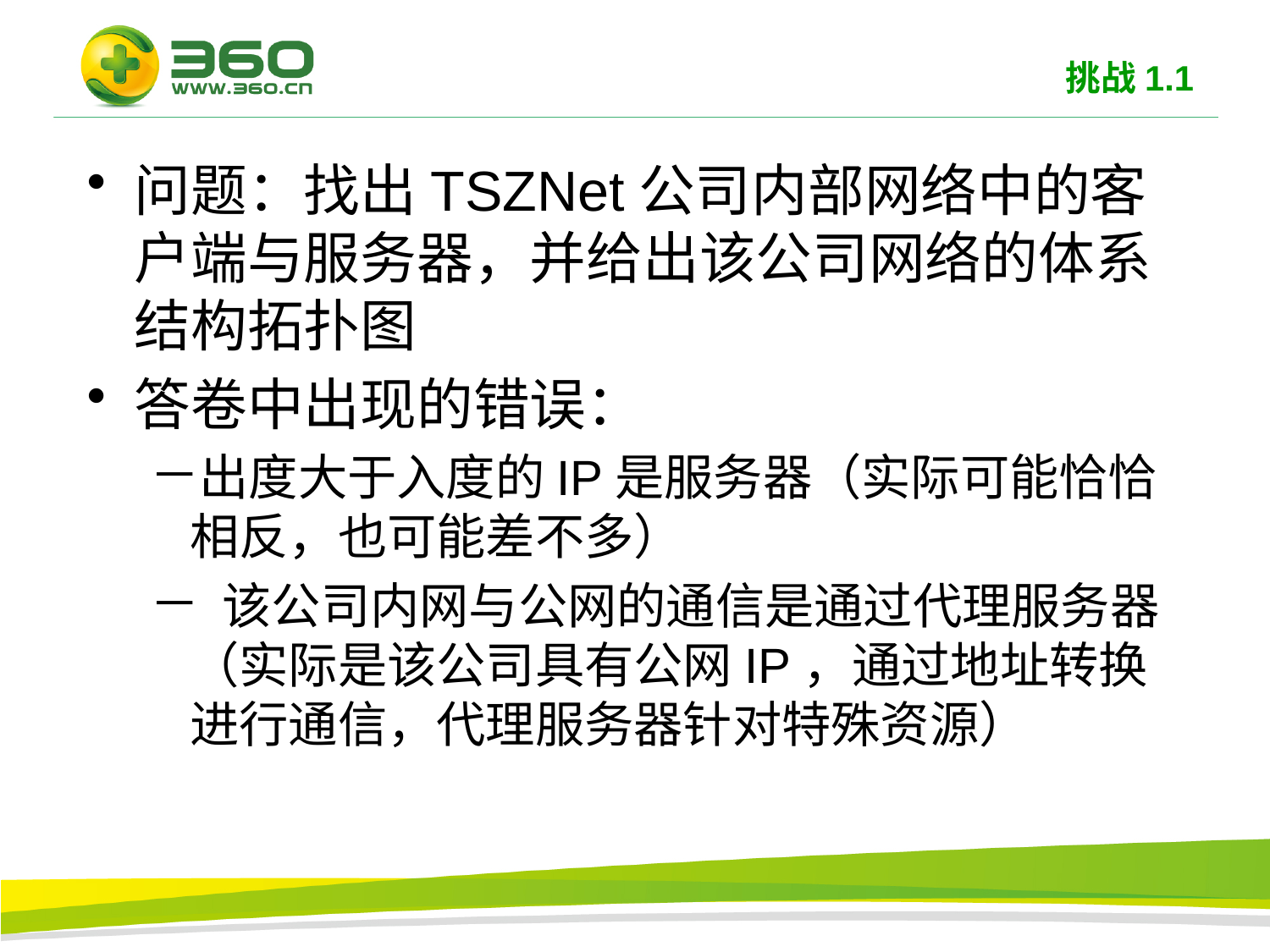

# 挑战1.1
问题：找出TSZNet公司内部网络中的客户端与服务器，并给出该公司网络的体系结构拓扑图
答卷中出现的错误：
出度大于入度的IP是服务器（实际可能恰恰相反，也可能差不多）
 该公司内网与公网的通信是通过代理服务器（实际是该公司具有公网IP，通过地址转换进行通信，代理服务器针对特殊资源）